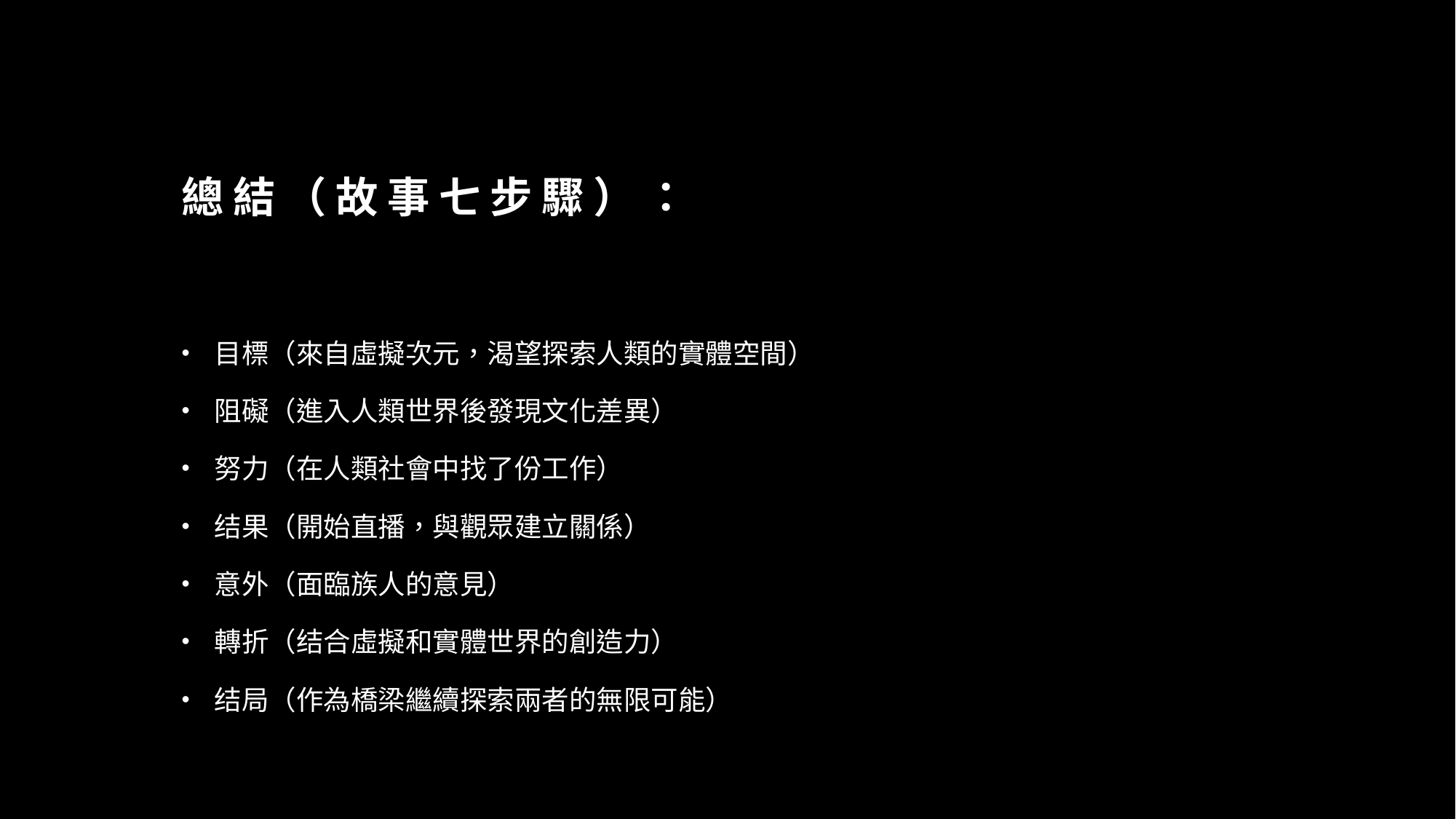

# 總結（故事七步驟）：

目標（來自虛擬次元，渴望探索人類的實體空間）
阻礙（進入人類世界後發現文化差異）
努力（在人類社會中找了份工作）
结果（開始直播，與觀眾建立關係）
意外（面臨族人的意見）
轉折（结合虛擬和實體世界的創造力）
结局（作為橋梁繼續探索兩者的無限可能）